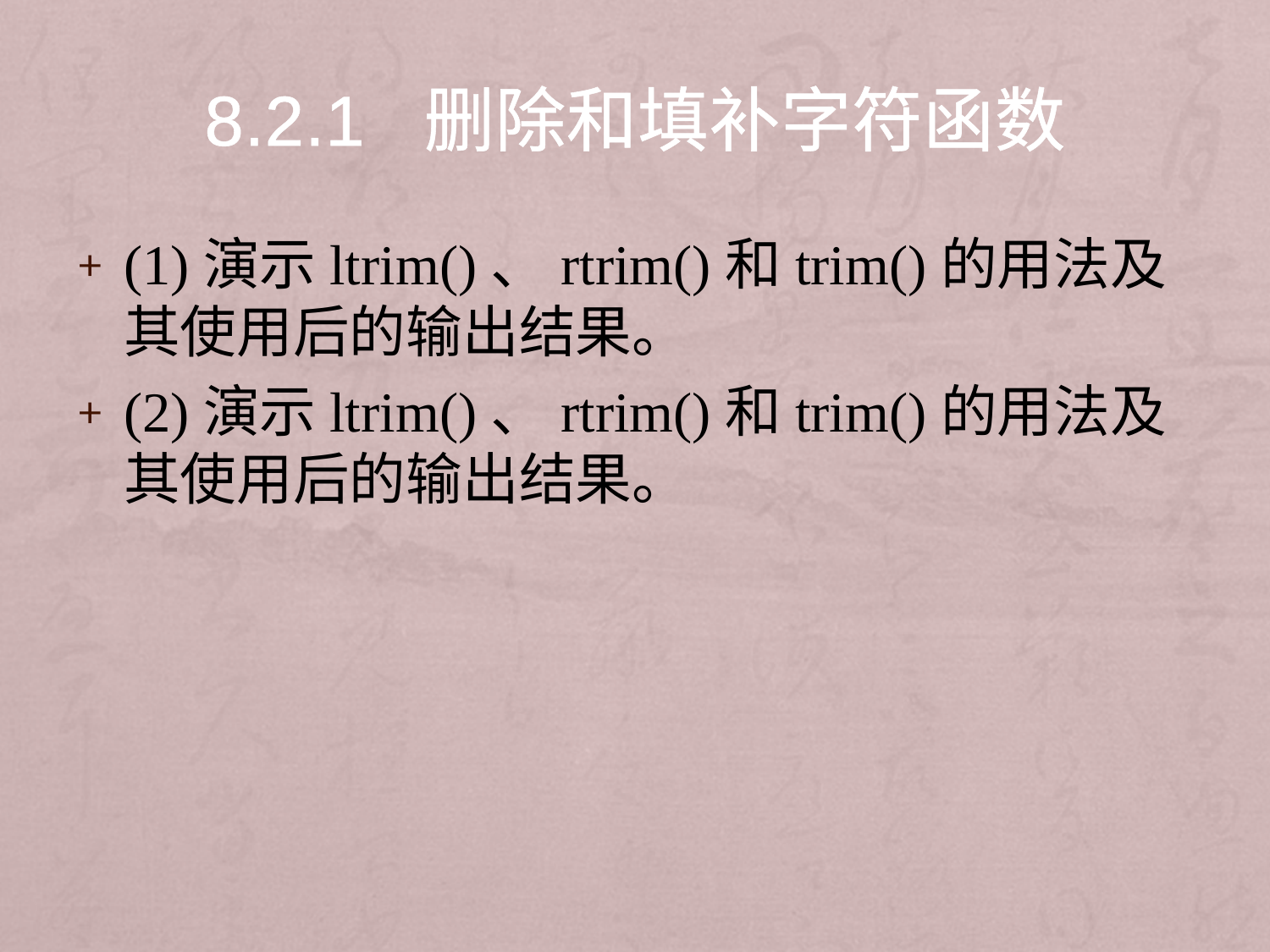

# 8.2.1  删除和填补字符函数
(1)演示ltrim()、rtrim()和trim()的用法及其使用后的输出结果。
(2)演示ltrim()、rtrim()和trim()的用法及其使用后的输出结果。